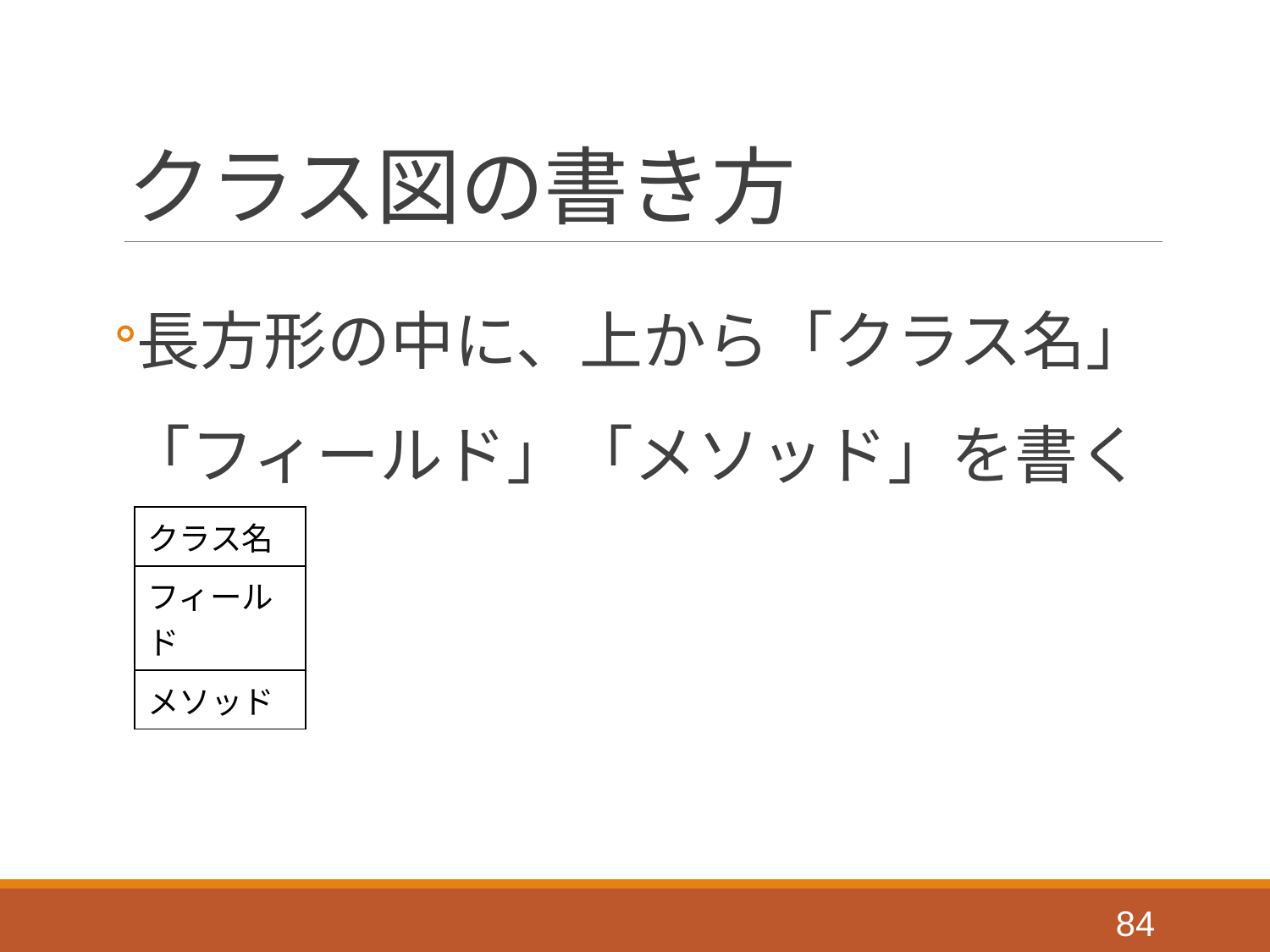

# クラス図の書き方
長方形の中に、上から「クラス名」「フィールド」「メソッド」を書く
| クラス名 |
| --- |
| フィールド |
| メソッド |
84